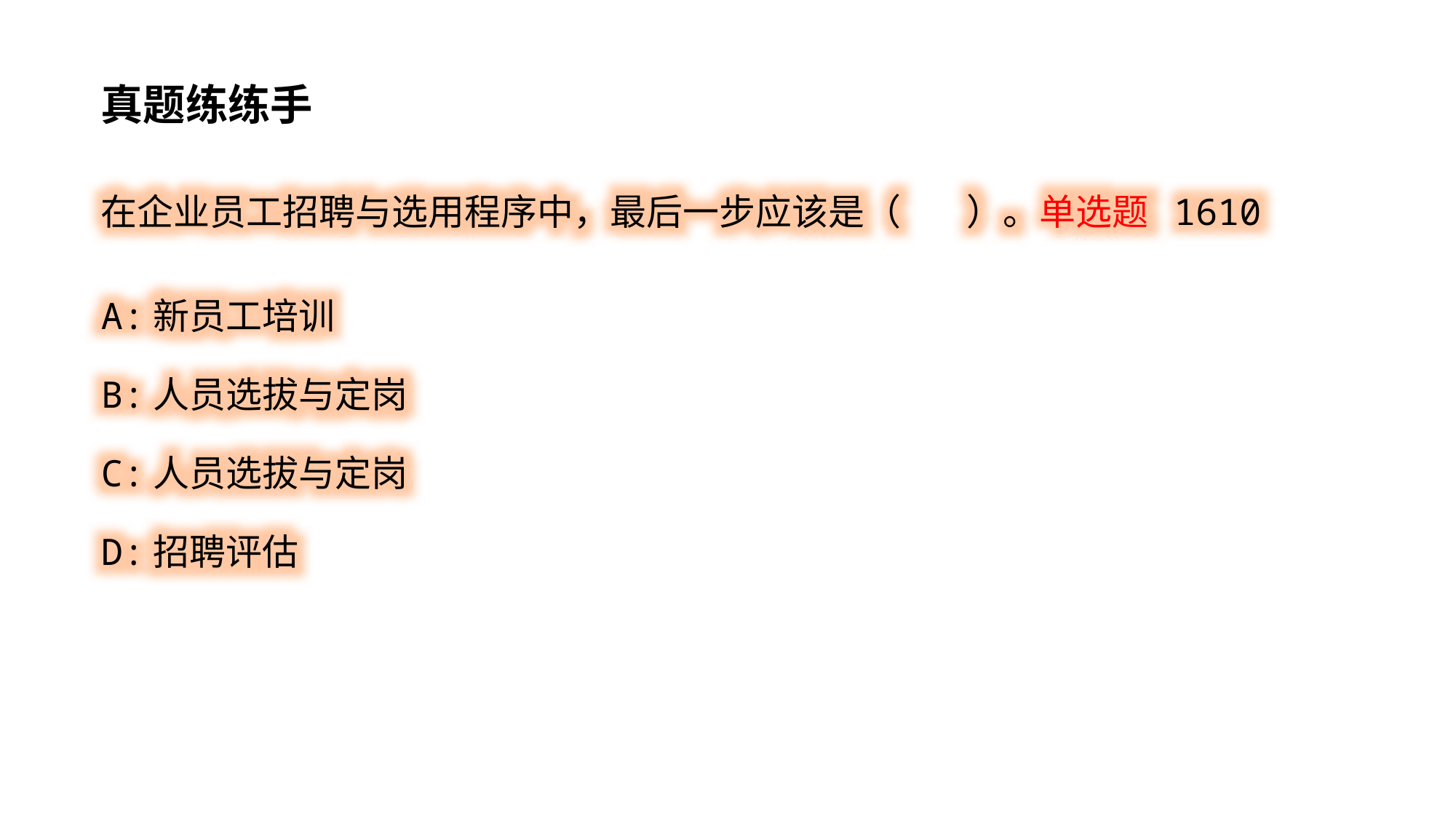

真题练练手
在企业员工招聘与选用程序中，最后一步应该是（        ）。单选题  1610

A:新员工培训

B:人员选拔与定岗

C:人员选拔与定岗

D:招聘评估